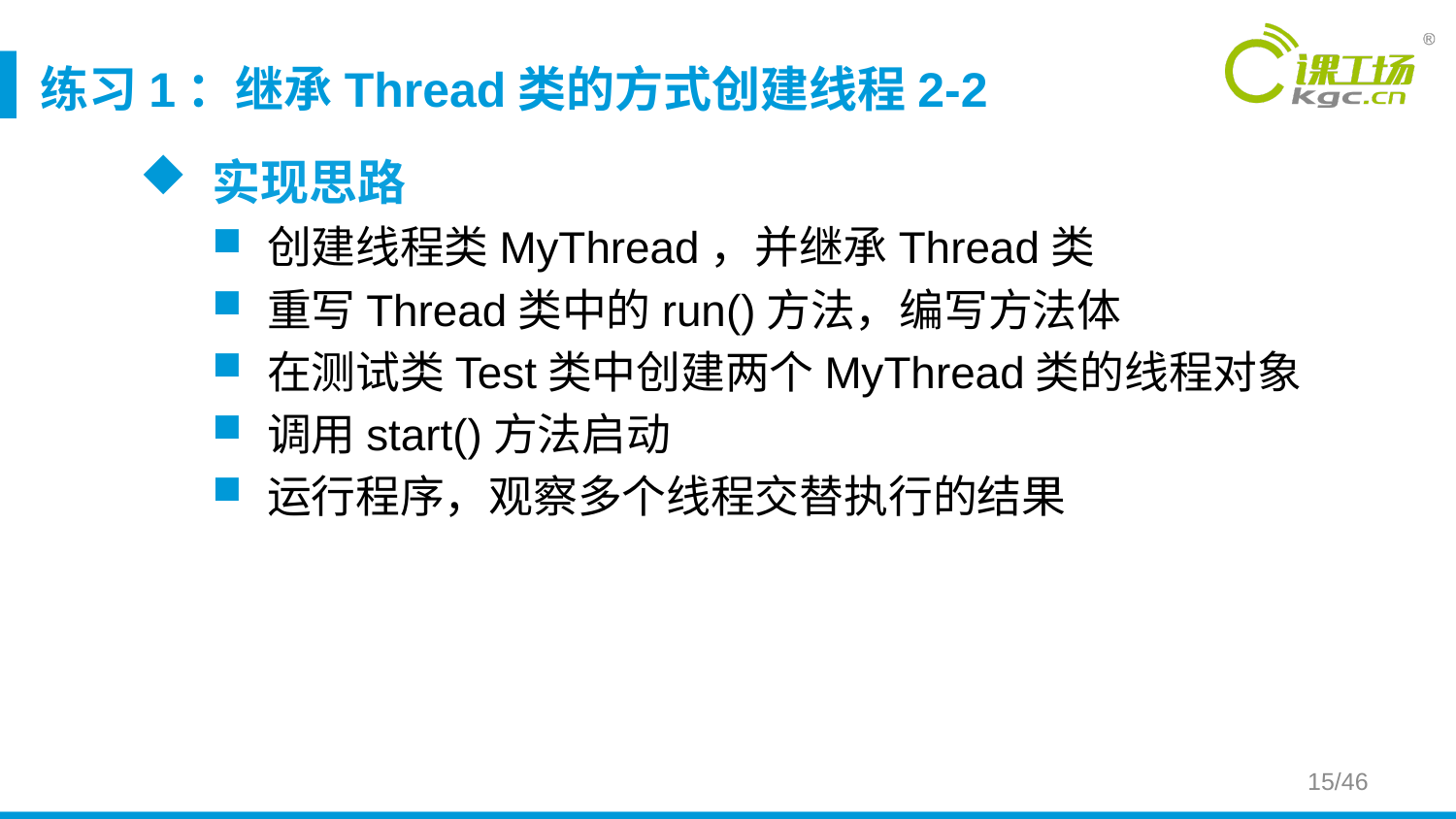

# 练习1：继承Thread类的方式创建线程2-2
实现思路
创建线程类MyThread，并继承Thread类
重写Thread类中的run()方法，编写方法体
在测试类Test类中创建两个MyThread类的线程对象
调用start()方法启动
运行程序，观察多个线程交替执行的结果

15/46